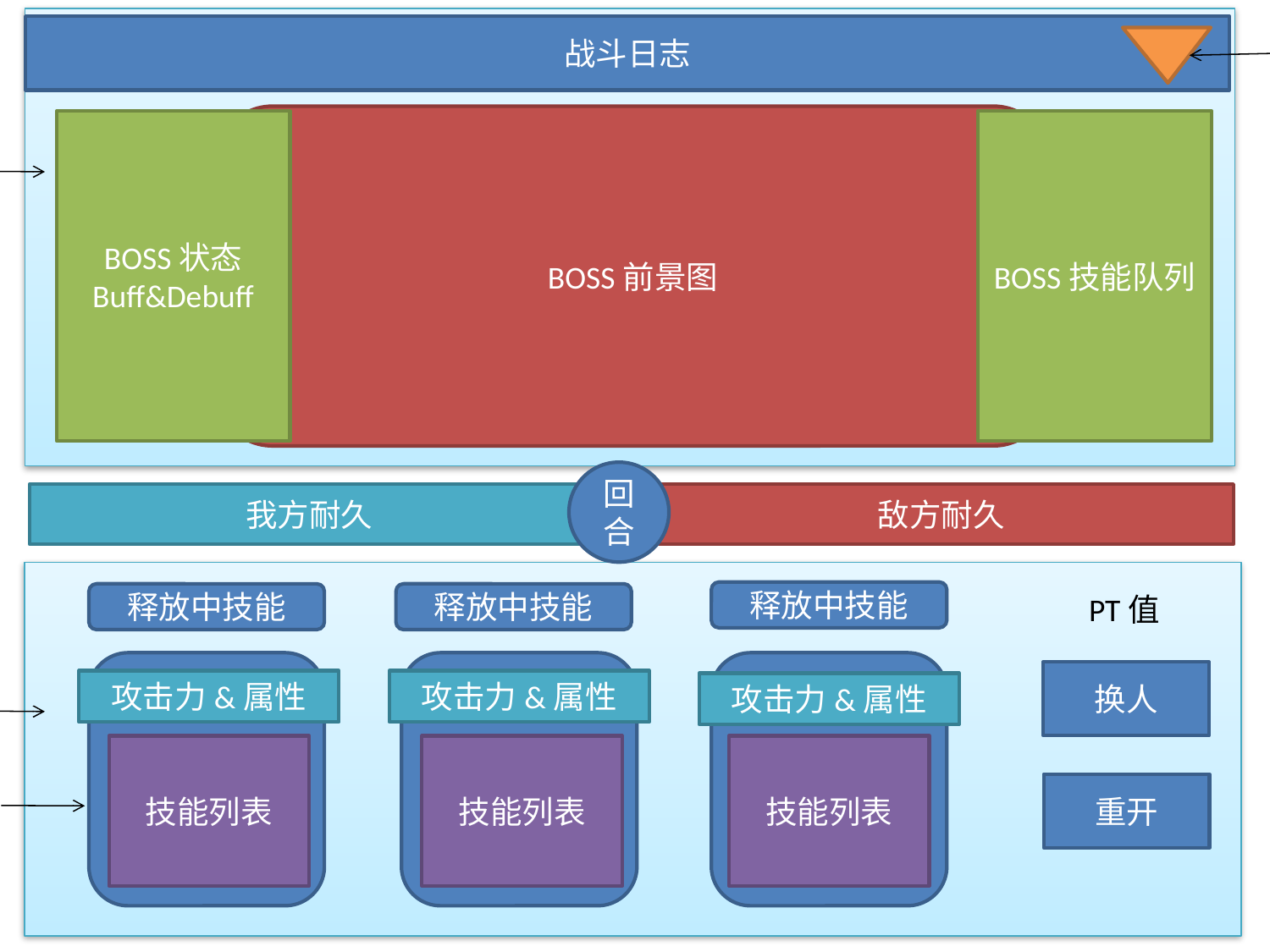

战斗日志

展开按钮
BOSS前景图
BOSS状态
Buff&Debuff
BOSS技能队列
背景图
回合
我方耐久
敌方耐久

释放中技能
释放中技能
释放中技能
PT值

换人
攻击力&属性
攻击力&属性
攻击力&属性
队伍面板
技能列表
技能列表
技能列表
重开
主战者